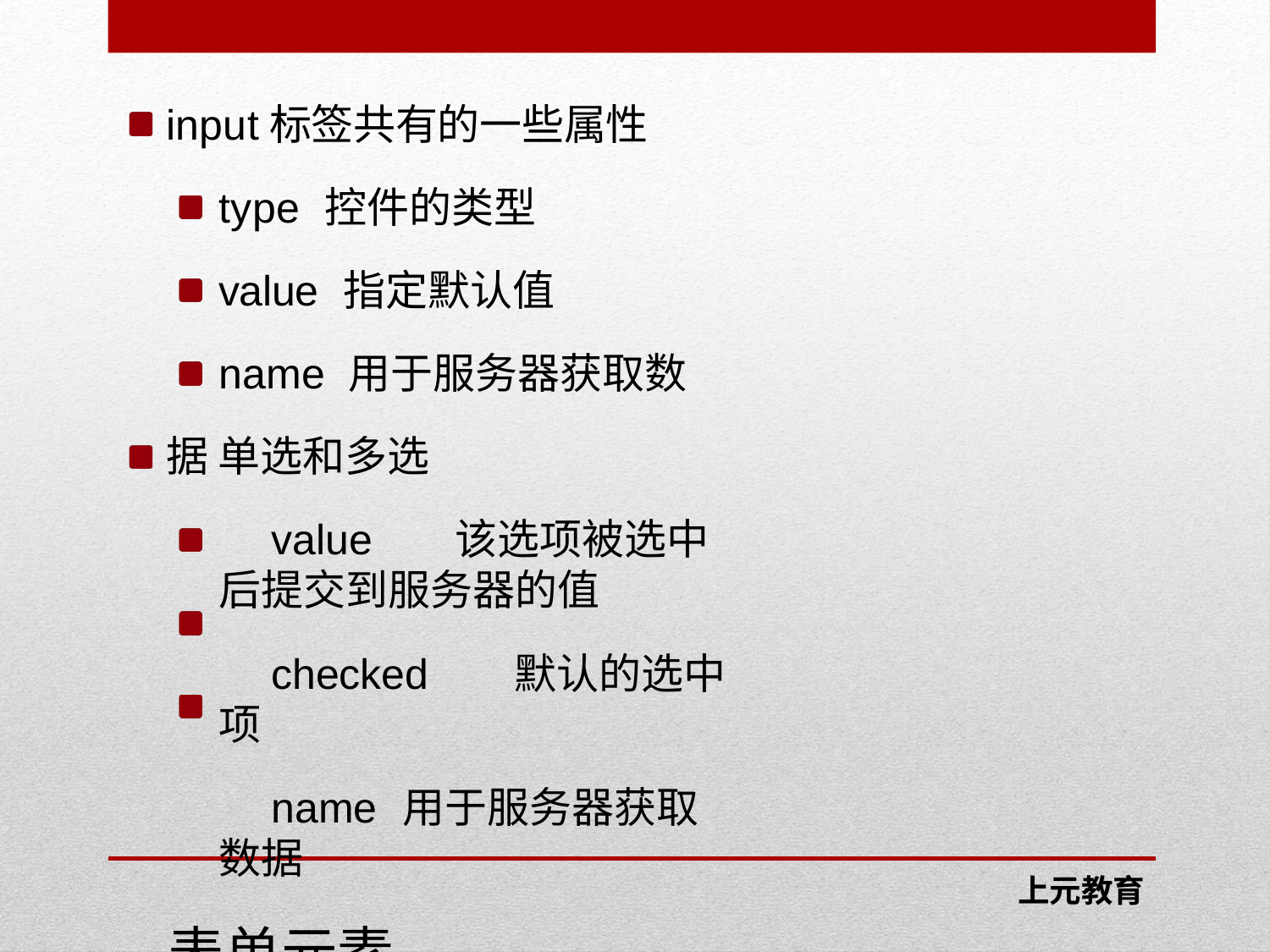

# input标签共有的一些属性

type 控件的类型
value 指定默认值
name 用于服务器获取数据 单选和多选
value	该选项被选中后提交到服务器的值
checked	默认的选中项
name 用于服务器获取数据
表单元素

            上元教育